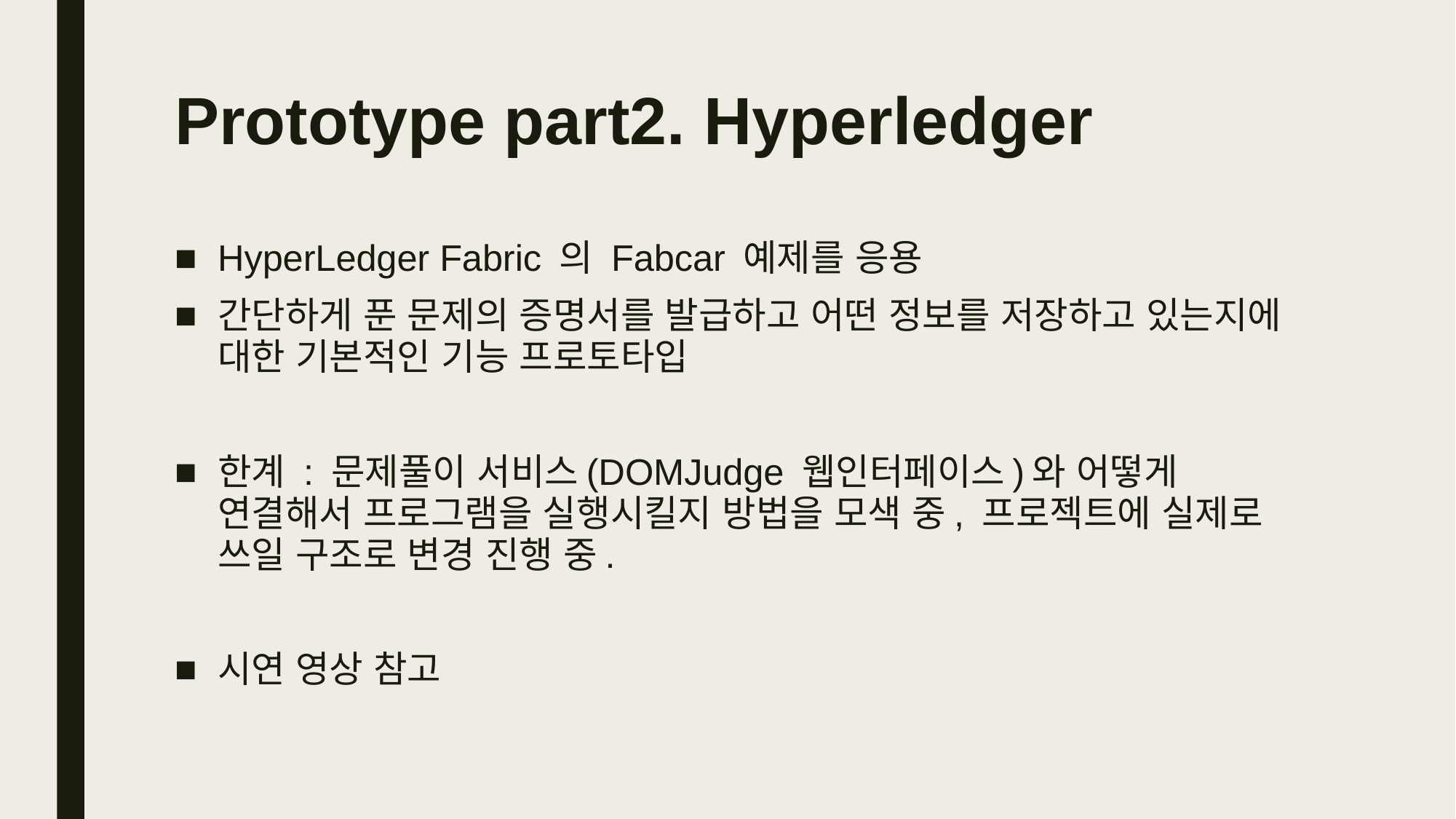

# Prototype part2. Hyperledger
HyperLedger Fabric 의 Fabcar 예제를 응용
간단하게 푼 문제의 증명서를 발급하고 어떤 정보를 저장하고 있는지에 대한 기본적인 기능 프로토타입

한계 : 문제풀이 서비스(DOMJudge 웹인터페이스)와 어떻게 연결해서 프로그램을 실행시킬지 방법을 모색 중, 프로젝트에 실제로 쓰일 구조로 변경 진행 중.

시연 영상 참고